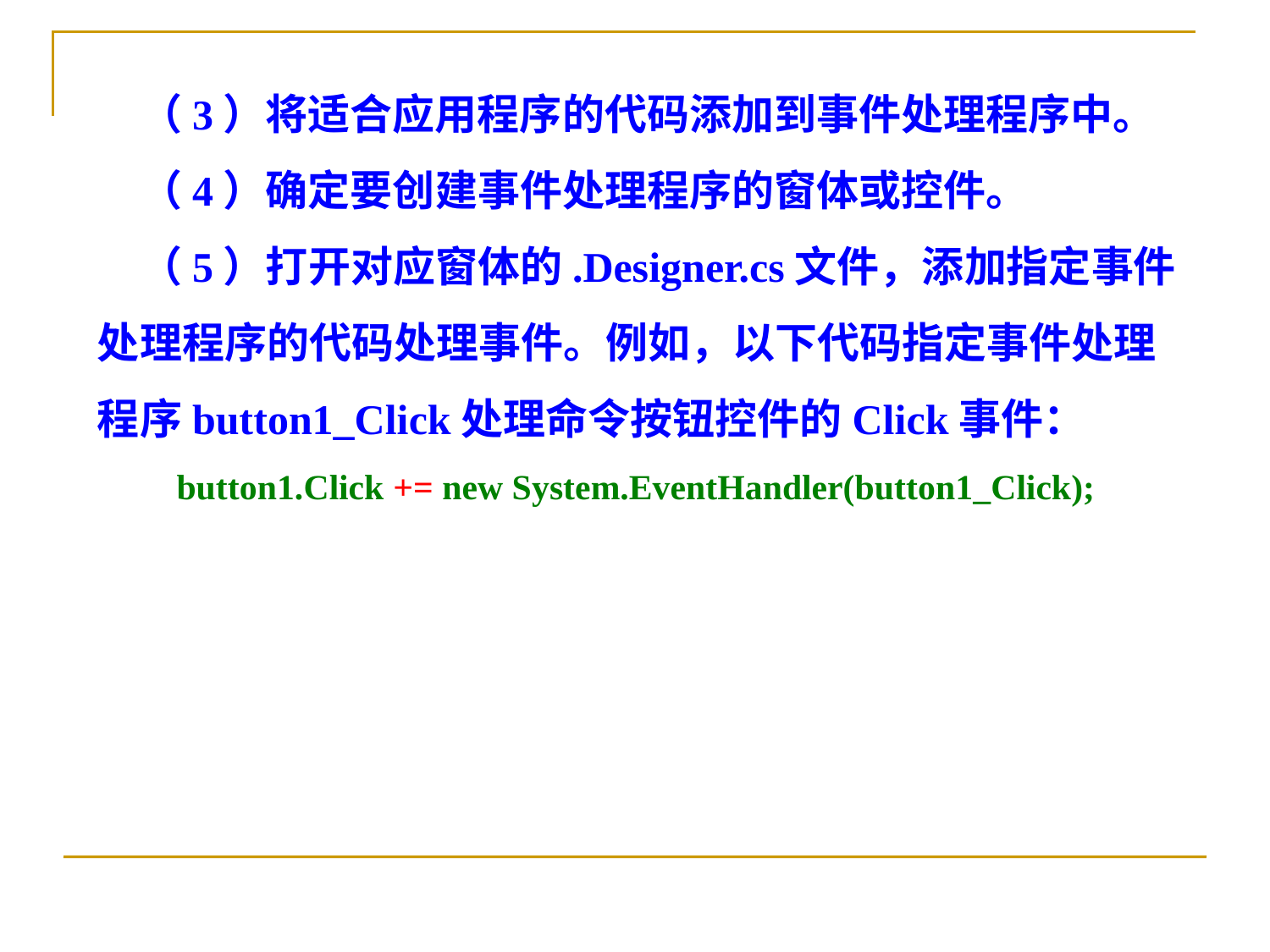

（3）将适合应用程序的代码添加到事件处理程序中。
　（4）确定要创建事件处理程序的窗体或控件。
　（5）打开对应窗体的.Designer.cs文件，添加指定事件处理程序的代码处理事件。例如，以下代码指定事件处理程序button1_Click处理命令按钮控件的Click事件：
　　button1.Click += new System.EventHandler(button1_Click);